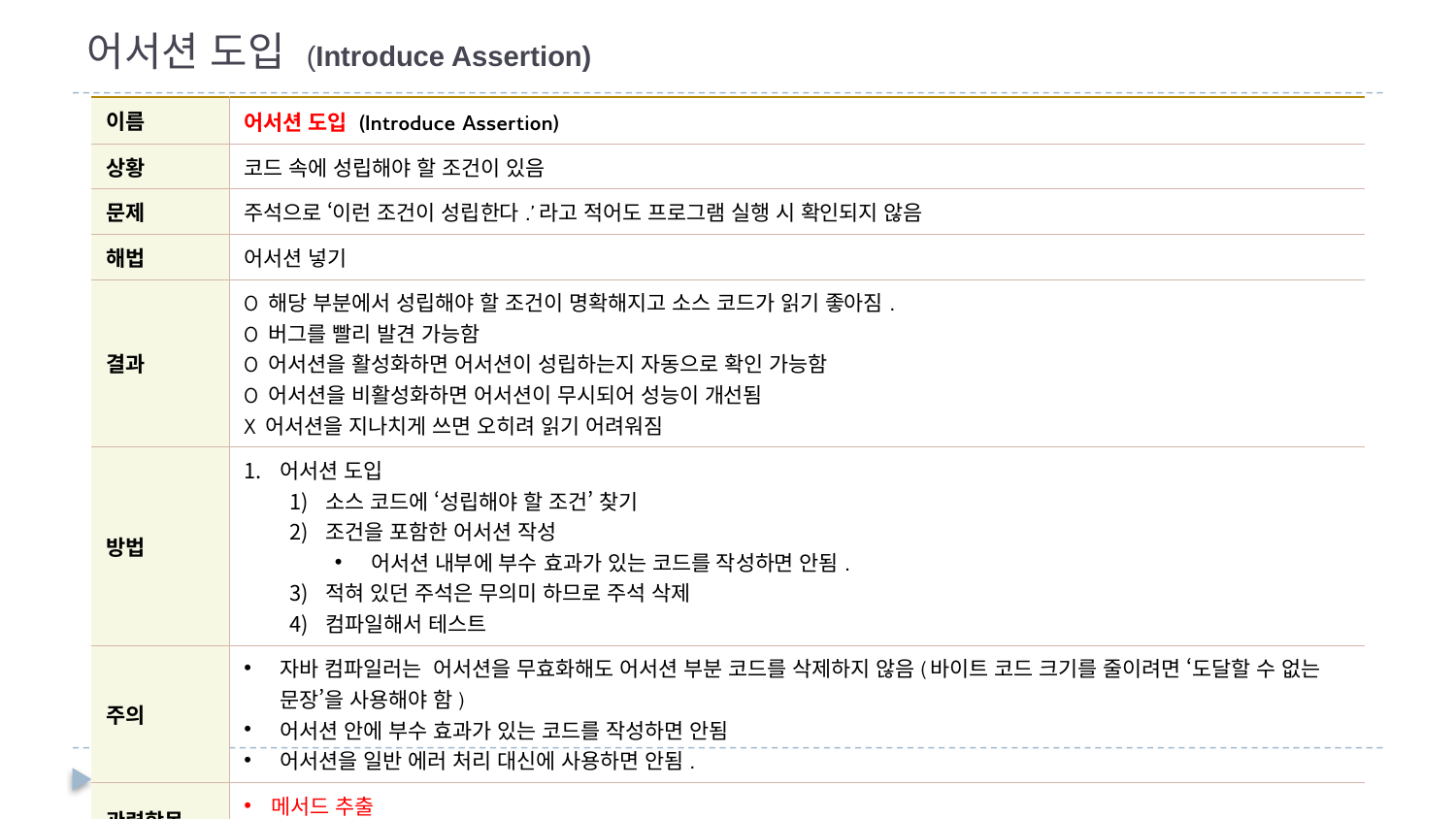

# 어서션 도입 (Introduce Assertion)
| 이름 | 어서션 도입 (Introduce Assertion) |
| --- | --- |
| 상황 | 코드 속에 성립해야 할 조건이 있음 |
| 문제 | 주석으로 ‘이런 조건이 성립한다.’라고 적어도 프로그램 실행 시 확인되지 않음 |
| 해법 | 어서션 넣기 |
| 결과 | O 해당 부분에서 성립해야 할 조건이 명확해지고 소스 코드가 읽기 좋아짐. O 버그를 빨리 발견 가능함 O 어서션을 활성화하면 어서션이 성립하는지 자동으로 확인 가능함 O 어서션을 비활성화하면 어서션이 무시되어 성능이 개선됨 X 어서션을 지나치게 쓰면 오히려 읽기 어려워짐 |
| 방법 | 어서션 도입 소스 코드에 ‘성립해야 할 조건’ 찾기 조건을 포함한 어서션 작성 어서션 내부에 부수 효과가 있는 코드를 작성하면 안됨. 적혀 있던 주석은 무의미 하므로 주석 삭제 컴파일해서 테스트 |
| 주의 | 자바 컴파일러는 어서션을 무효화해도 어서션 부분 코드를 삭제하지 않음(바이트 코드 크기를 줄이려면 ‘도달할 수 없는 문장’을 사용해야 함) 어서션 안에 부수 효과가 있는 코드를 작성하면 안됨 어서션을 일반 에러 처리 대신에 사용하면 안됨. |
| 관련항목 | 메서드 추출 어서션에 적인 조건은 독립된 메서드로 추출할 가치가 있는 경우가 많음 |
41